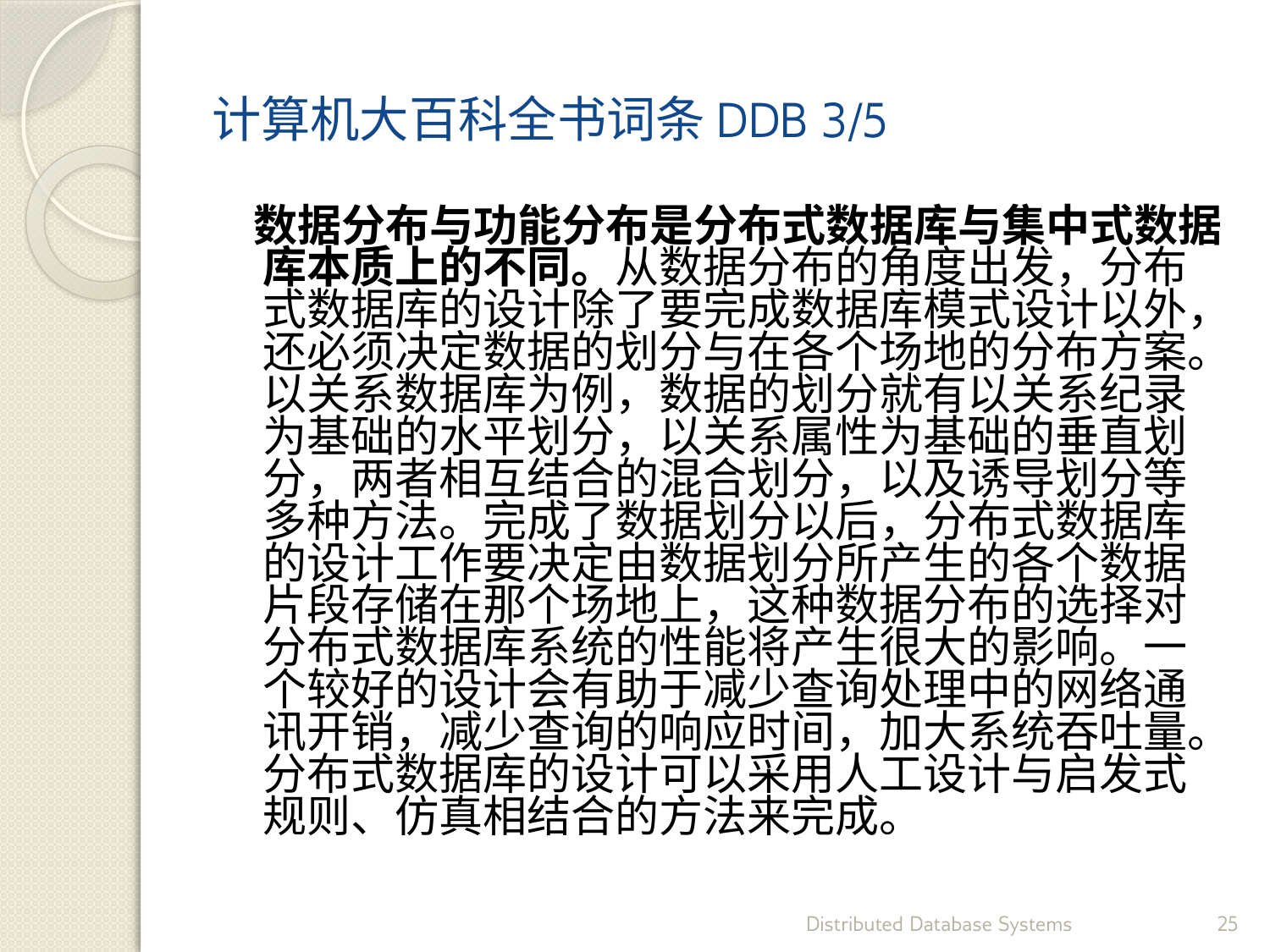

# 计算机大百科全书词条DDB 3/5
  数据分布与功能分布是分布式数据库与集中式数据库本质上的不同。从数据分布的角度出发，分布式数据库的设计除了要完成数据库模式设计以外，还必须决定数据的划分与在各个场地的分布方案。以关系数据库为例，数据的划分就有以关系纪录为基础的水平划分，以关系属性为基础的垂直划分，两者相互结合的混合划分，以及诱导划分等多种方法。完成了数据划分以后，分布式数据库的设计工作要决定由数据划分所产生的各个数据片段存储在那个场地上，这种数据分布的选择对分布式数据库系统的性能将产生很大的影响。一个较好的设计会有助于减少查询处理中的网络通讯开销，减少查询的响应时间，加大系统吞吐量。分布式数据库的设计可以采用人工设计与启发式规则、仿真相结合的方法来完成。
Distributed Database Systems
25